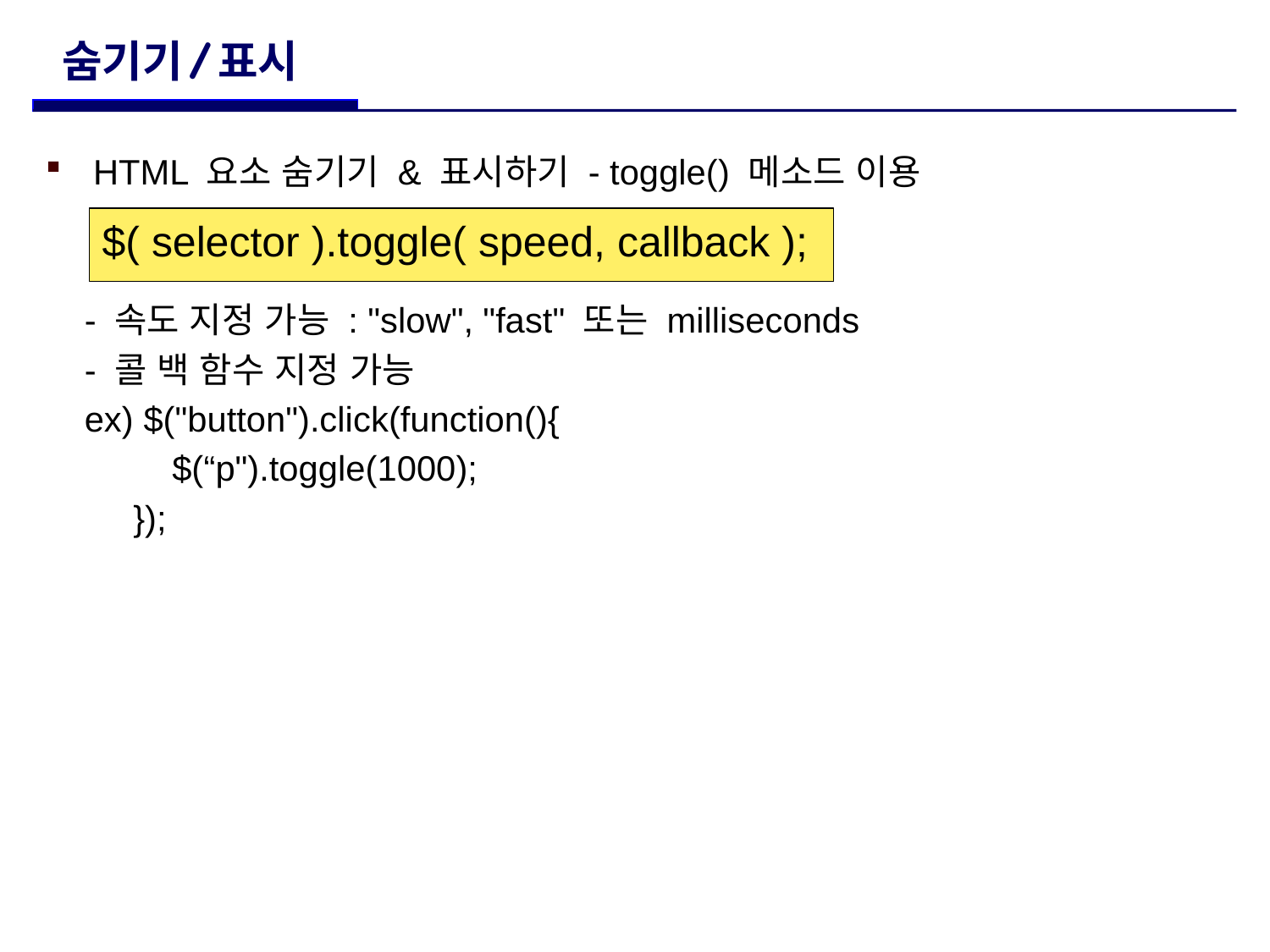

# 숨기기/표시
HTML 요소 숨기기 & 표시하기 - toggle() 메소드 이용

    - 속도 지정 가능 : "slow", "fast" 또는 milliseconds
    - 콜 백 함수 지정 가능
    ex) $("button").click(function(){
             $(“p").toggle(1000);
         });
$( selector ).toggle( speed, callback );